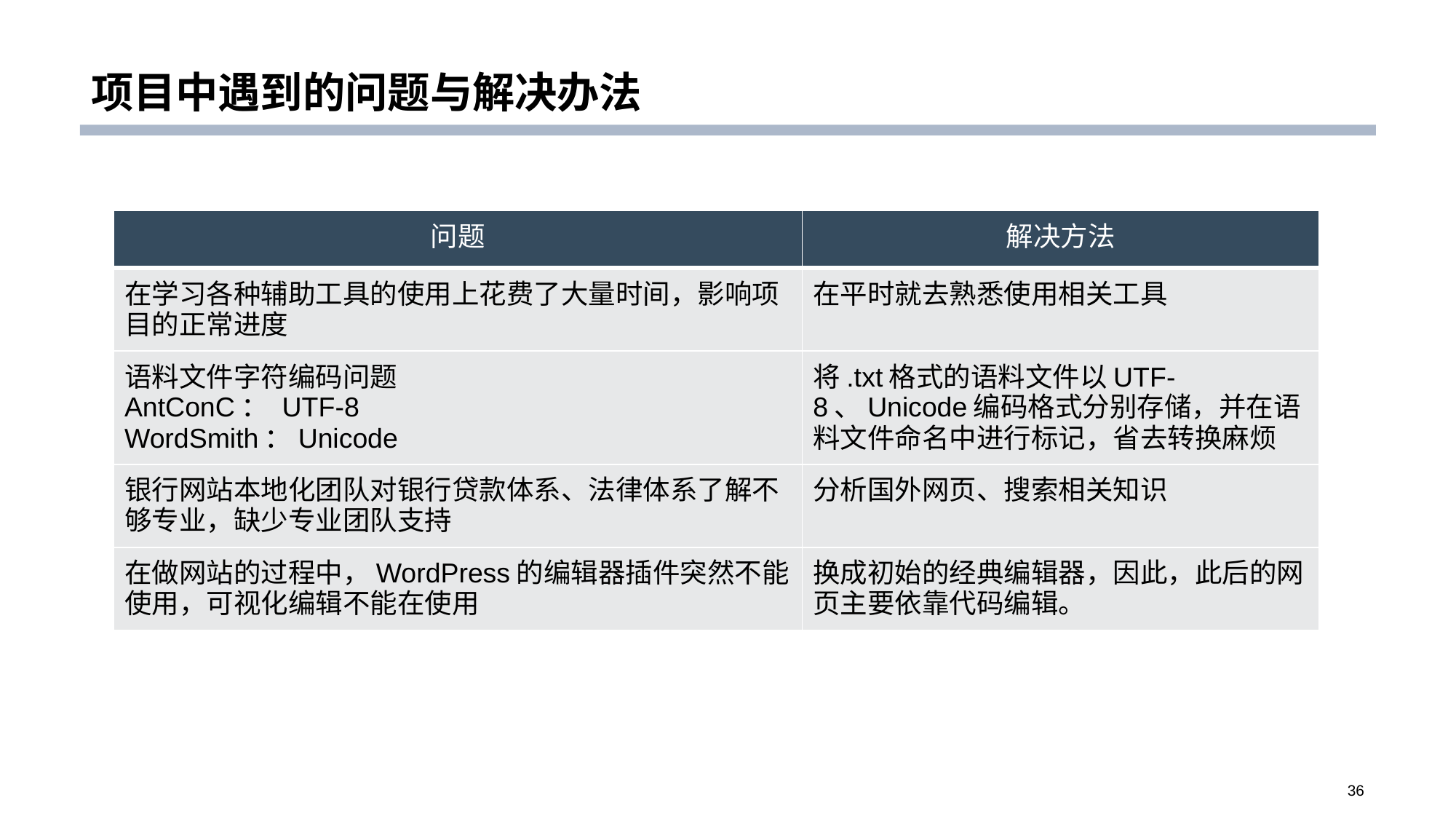

# 项目中遇到的问题与解决办法
| 问题 | 解决方法 |
| --- | --- |
| 在学习各种辅助工具的使用上花费了大量时间，影响项目的正常进度 | 在平时就去熟悉使用相关工具 |
| 语料文件字符编码问题 AntConC： UTF-8 WordSmith：Unicode | 将.txt格式的语料文件以UTF-8、Unicode编码格式分别存储，并在语料文件命名中进行标记，省去转换麻烦 |
| 银行网站本地化团队对银行贷款体系、法律体系了解不够专业，缺少专业团队支持 | 分析国外网页、搜索相关知识 |
| 在做网站的过程中，WordPress的编辑器插件突然不能使用，可视化编辑不能在使用 | 换成初始的经典编辑器，因此，此后的网页主要依靠代码编辑。 |
36